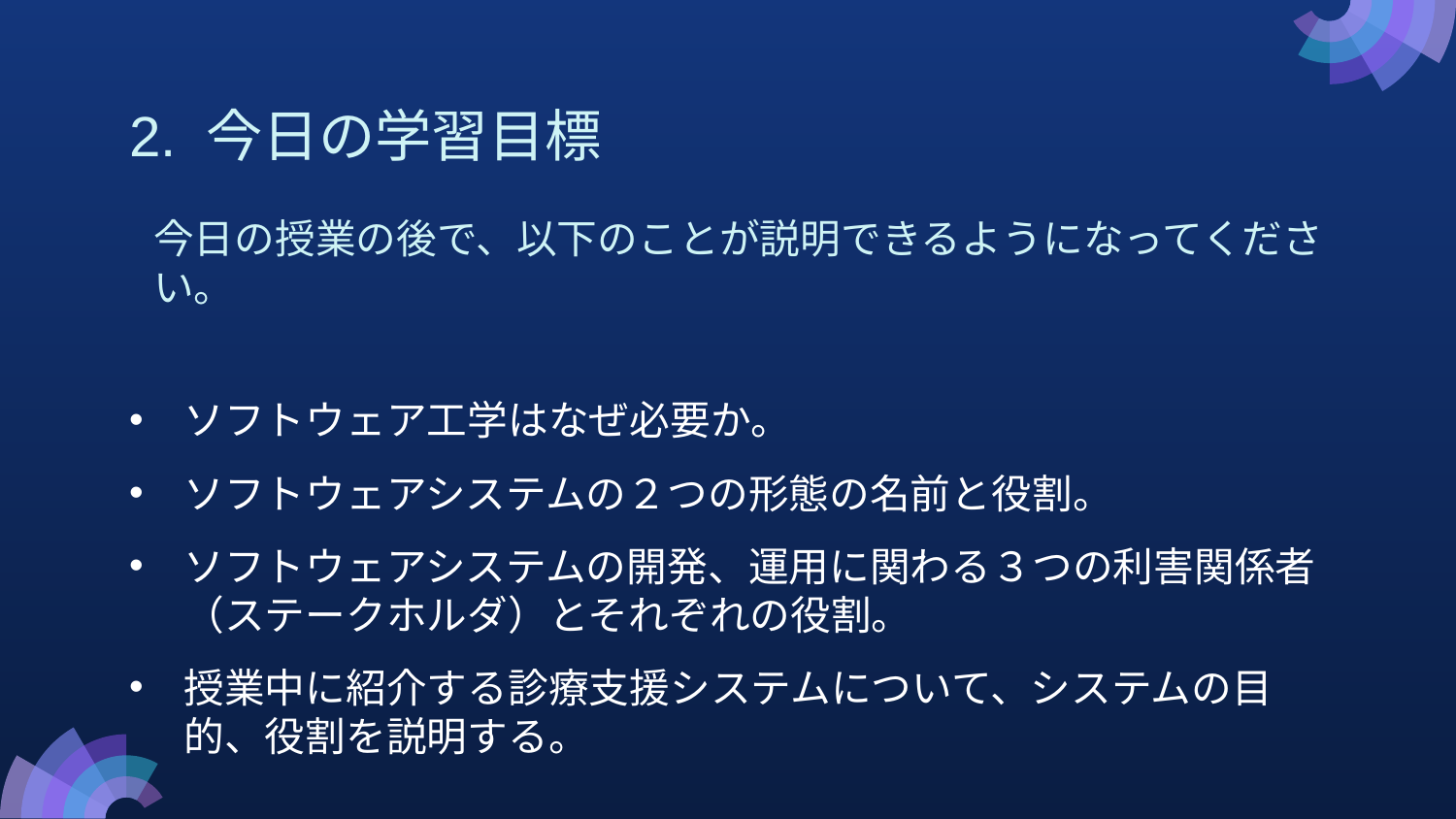

# 2. 今日の学習目標
今日の授業の後で、以下のことが説明できるようになってください。

ソフトウェア工学はなぜ必要か。
ソフトウェアシステムの２つの形態の名前と役割。
ソフトウェアシステムの開発、運用に関わる３つの利害関係者（ステークホルダ）とそれぞれの役割。
授業中に紹介する診療支援システムについて、システムの目的、役割を説明する。